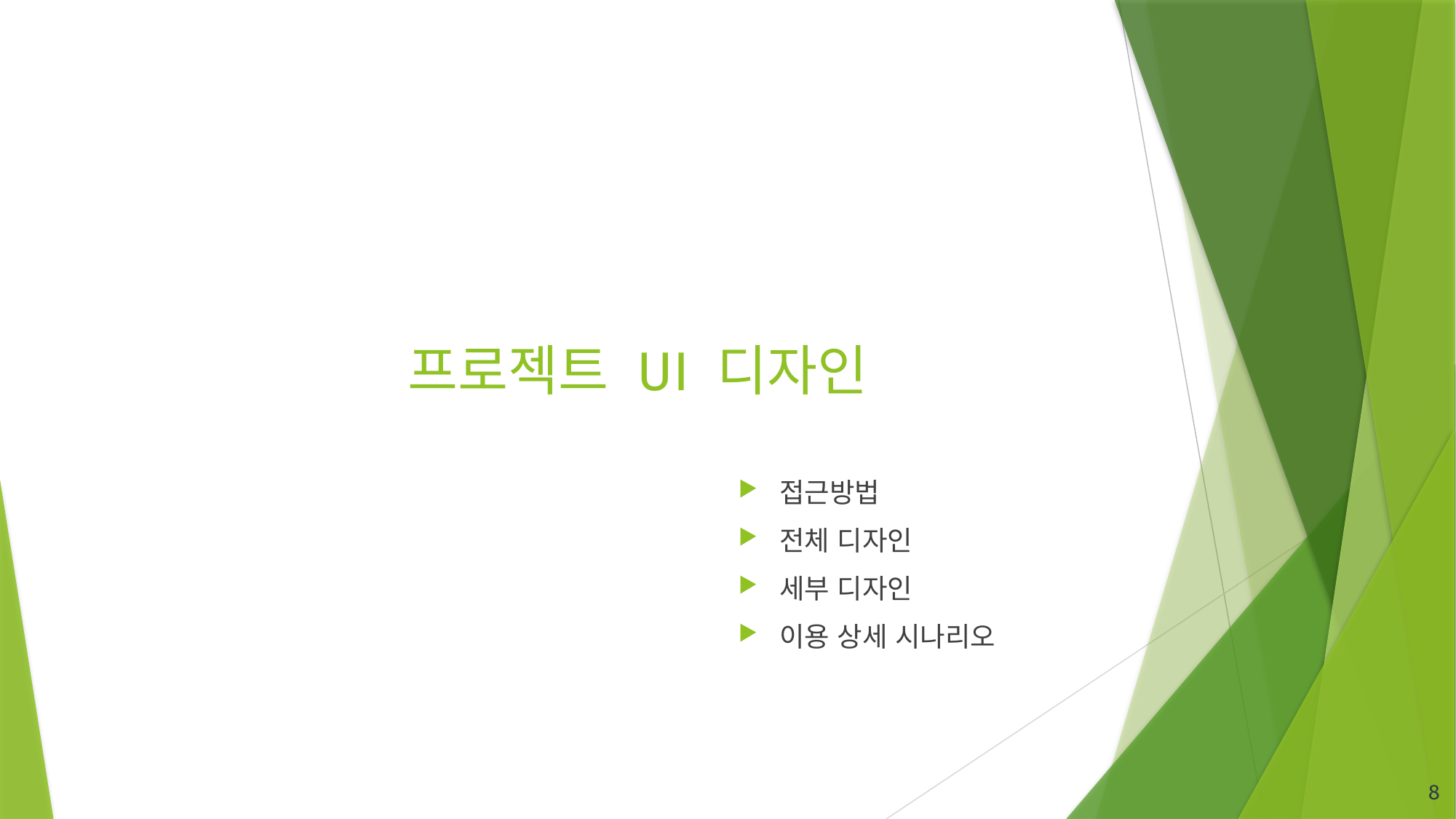

# 프로젝트 UI 디자인
접근방법
전체 디자인
세부 디자인
이용 상세 시나리오

8